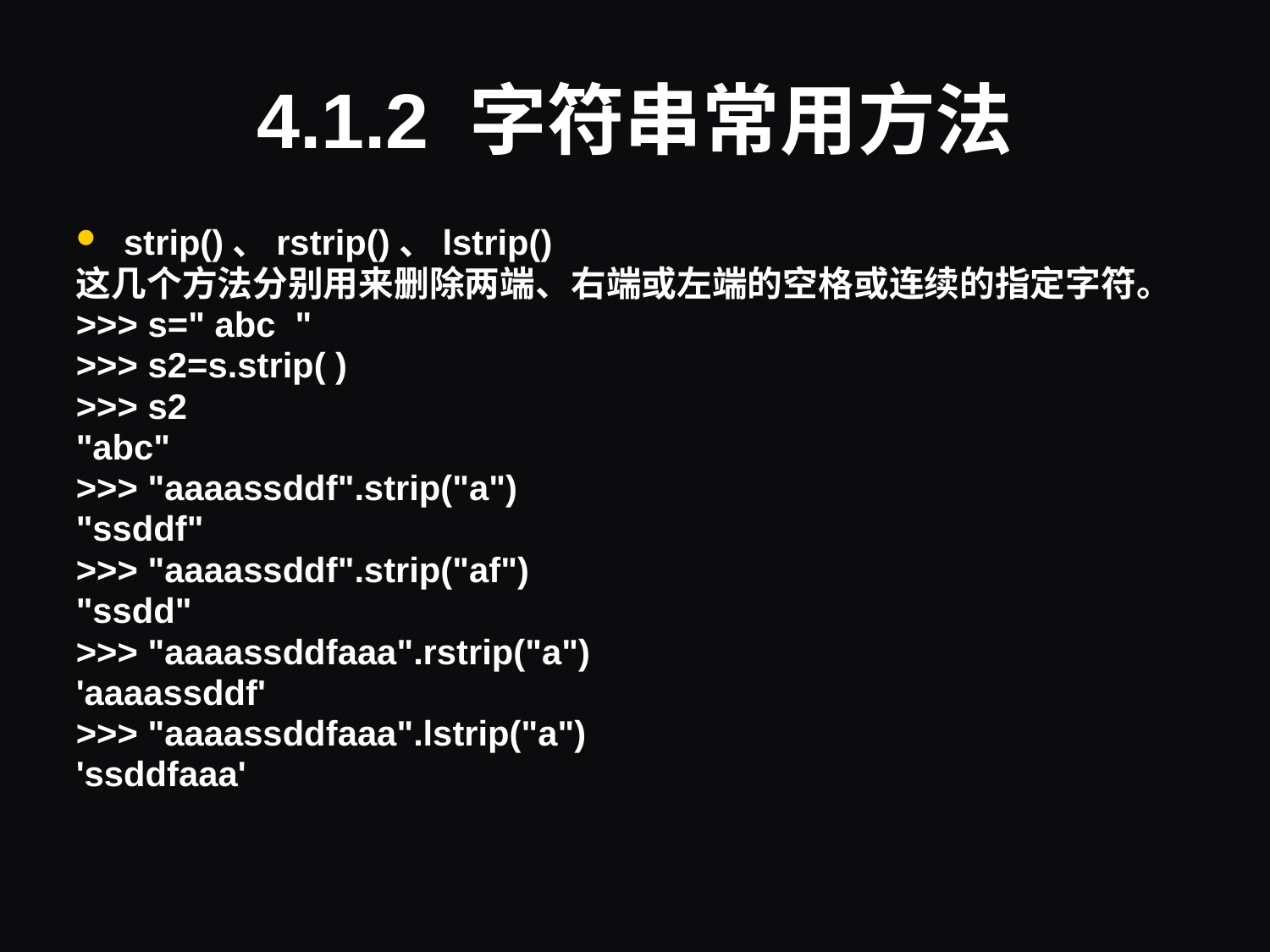

# 4.1.2 字符串常用方法
strip()、rstrip()、lstrip()
这几个方法分别用来删除两端、右端或左端的空格或连续的指定字符。
>>> s=" abc  "
>>> s2=s.strip( )
>>> s2
"abc"
>>> "aaaassddf".strip("a")
"ssddf"
>>> "aaaassddf".strip("af")
"ssdd"
>>> "aaaassddfaaa".rstrip("a")
'aaaassddf'
>>> "aaaassddfaaa".lstrip("a")
'ssddfaaa'